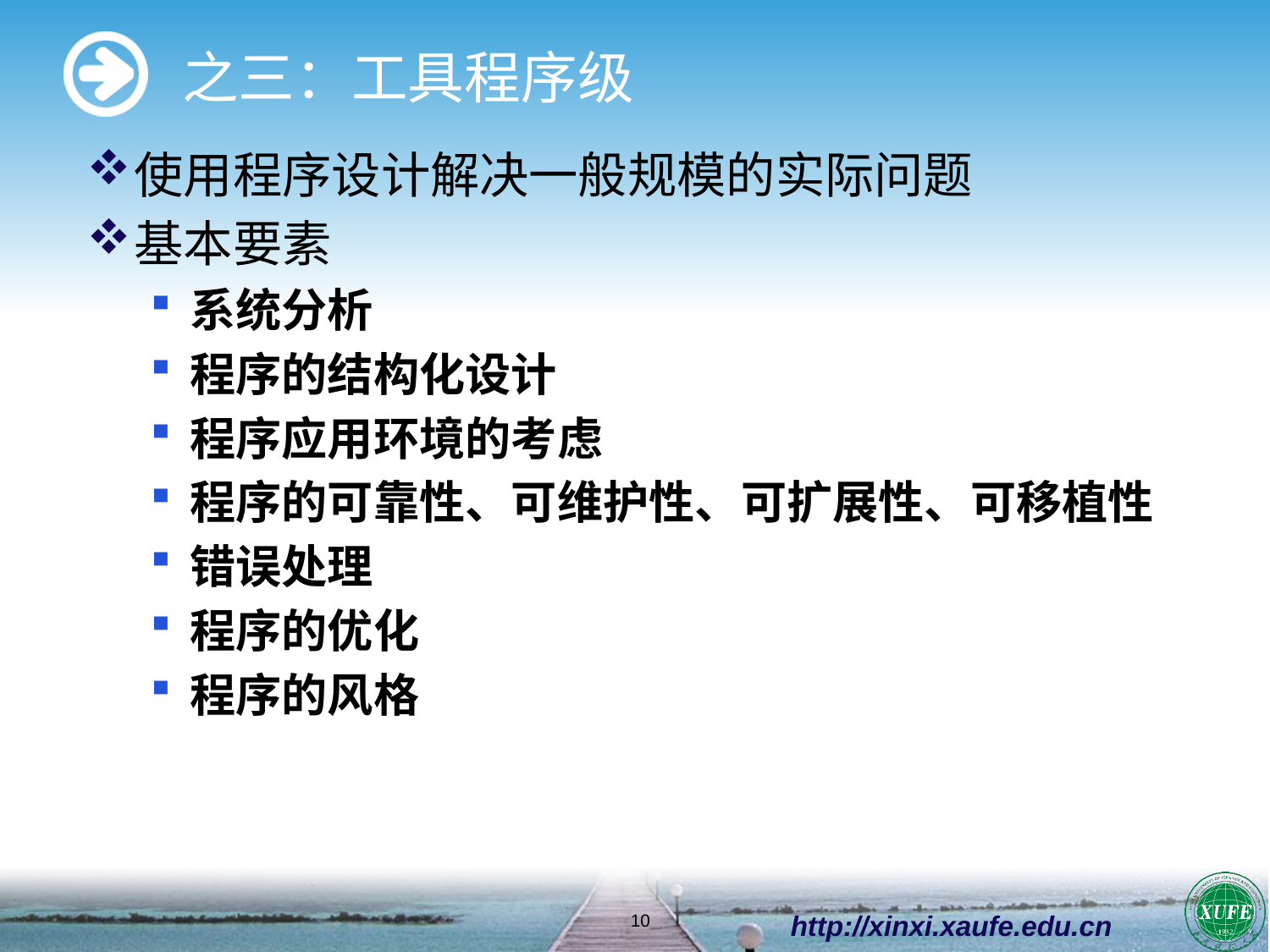

# 之三：工具程序级
使用程序设计解决一般规模的实际问题
基本要素
系统分析
程序的结构化设计
程序应用环境的考虑
程序的可靠性、可维护性、可扩展性、可移植性
错误处理
程序的优化
程序的风格
http://xinxi.xaufe.edu.cn
10